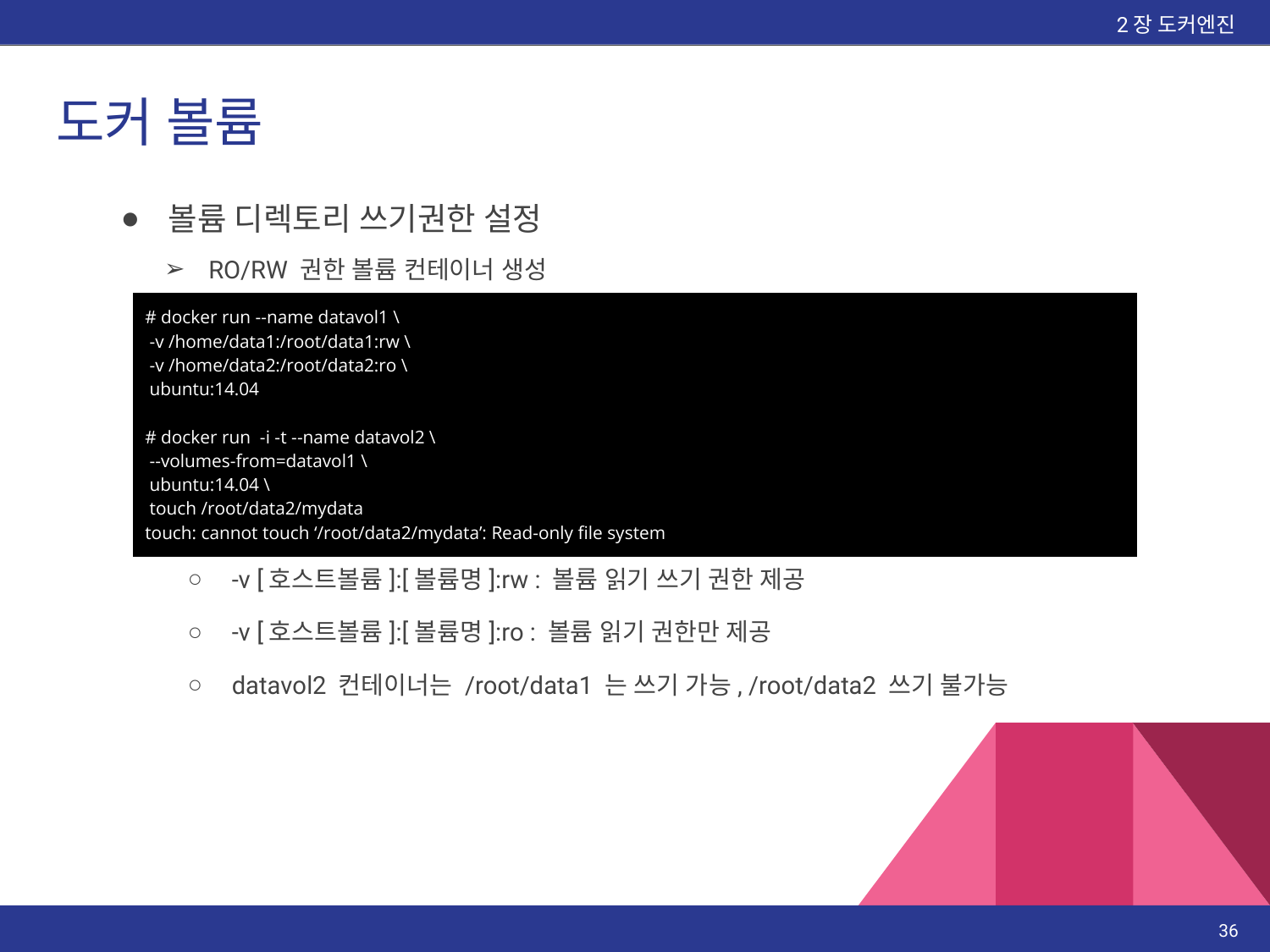

2장 도커엔진
# 도커 볼륨
볼륨 디렉토리 쓰기권한 설정
RO/RW 권한 볼륨 컨테이너 생성
| # docker run --name datavol1 \ -v /home/data1:/root/data1:rw \ -v /home/data2:/root/data2:ro \ ubuntu:14.04 # docker run -i -t --name datavol2 \ --volumes-from=datavol1 \ ubuntu:14.04 \ touch /root/data2/mydata touch: cannot touch ‘/root/data2/mydata’: Read-only file system |
| --- |
-v [호스트볼륨]:[볼륨명]:rw : 볼륨 읽기 쓰기 권한 제공
-v [호스트볼륨]:[볼륨명]:ro : 볼륨 읽기 권한만 제공
datavol2 컨테이너는 /root/data1 는 쓰기 가능, /root/data2 쓰기 불가능
36